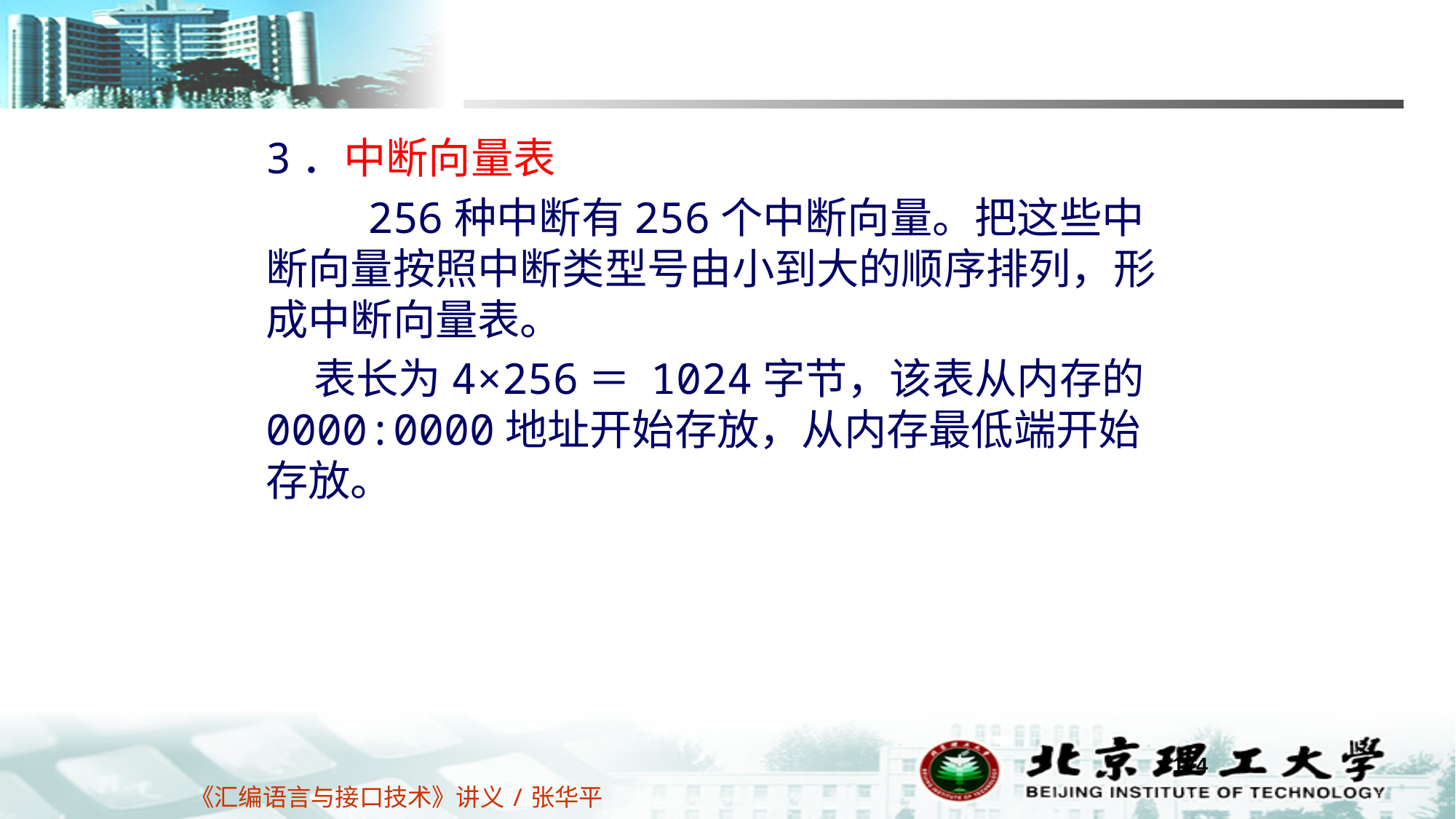

3．中断向量表
    256种中断有256个中断向量。把这些中断向量按照中断类型号由小到大的顺序排列，形成中断向量表。
    表长为4×256＝ 1024字节，该表从内存的0000:0000地址开始存放，从内存最低端开始存放。
174